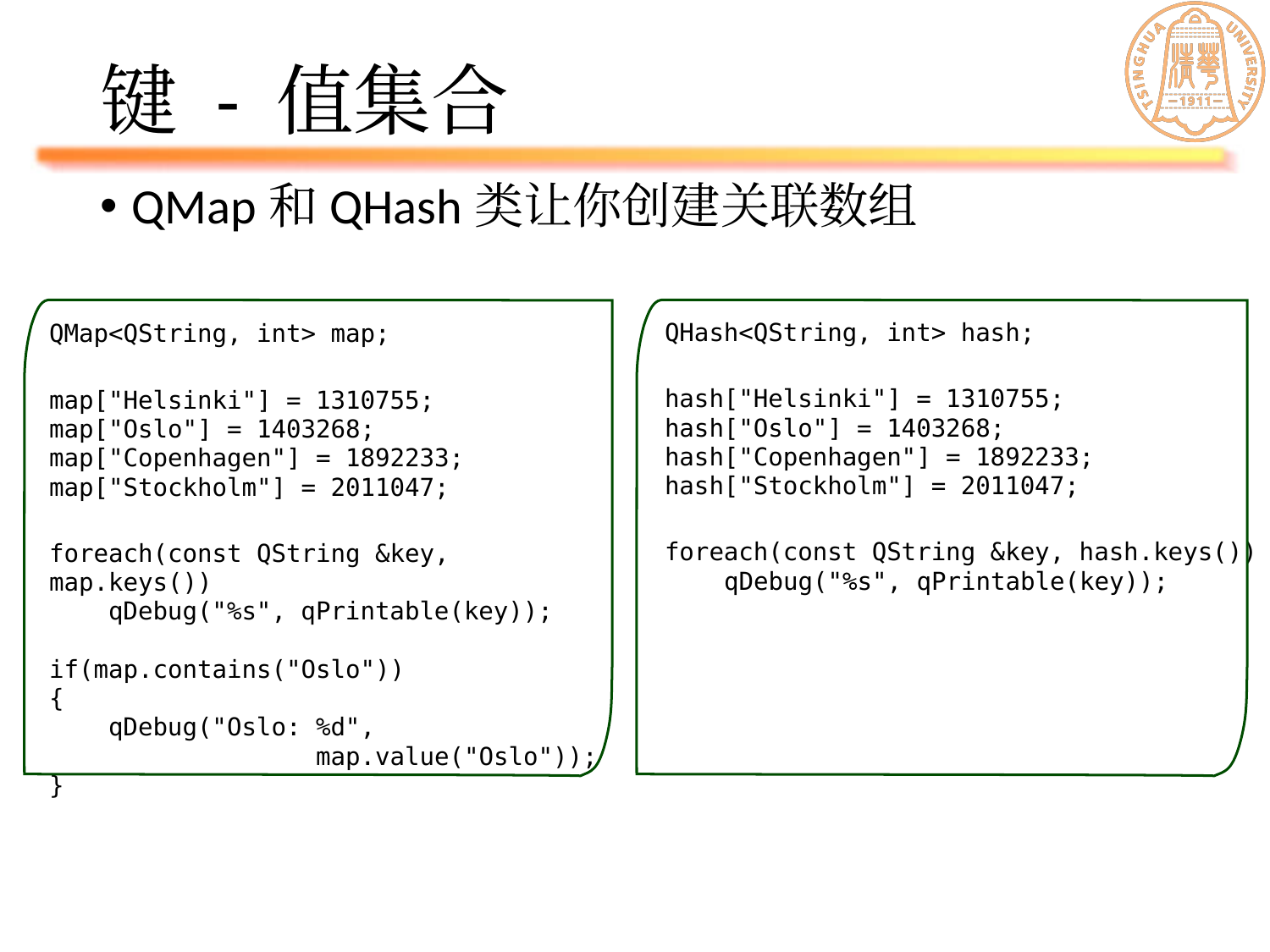

# 键 - 值集合
QMap和QHash类让你创建关联数组

QHash<QString, int> hash;

hash["Helsinki"] = 1310755;
hash["Oslo"] = 1403268;
hash["Copenhagen"] = 1892233;
hash["Stockholm"] = 2011047;

foreach(const QString &key, hash.keys())
    qDebug("%s", qPrintable(key));
QMap<QString, int> map;

map["Helsinki"] = 1310755;
map["Oslo"] = 1403268;
map["Copenhagen"] = 1892233;
map["Stockholm"] = 2011047;

foreach(const QString &key, map.keys())
    qDebug("%s", qPrintable(key));

if(map.contains("Oslo"))
{
    qDebug("Oslo: %d",
                  map.value("Oslo"));
}